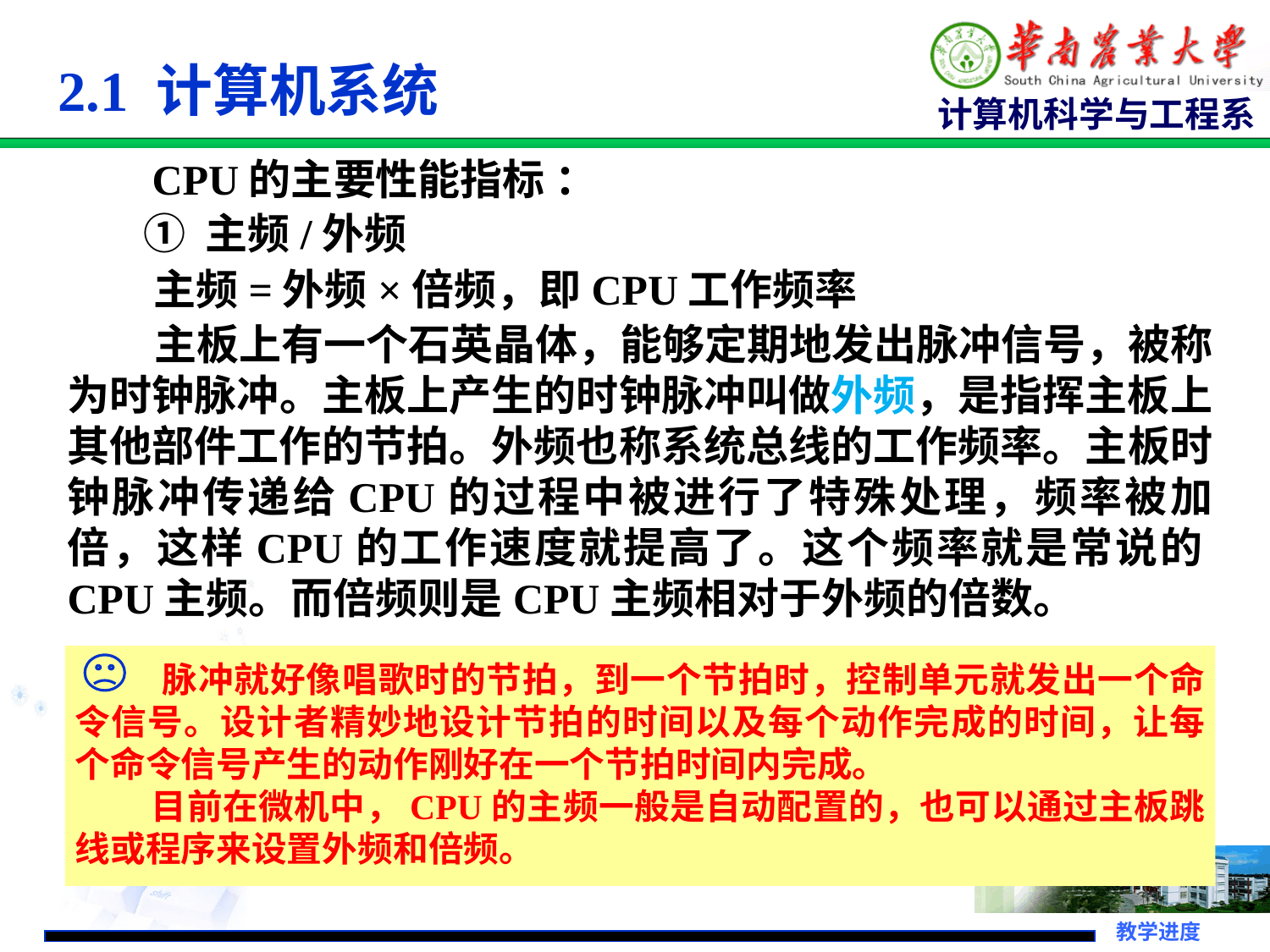

# 2.1 计算机系统
        CPU的主要性能指标 ：
        ① 主频/外频
        主频=外频×倍频，即CPU工作频率
        主板上有一个石英晶体，能够定期地发出脉冲信号，被称为时钟脉冲。主板上产生的时钟脉冲叫做外频，是指挥主板上其他部件工作的节拍。外频也称系统总线的工作频率。主板时钟脉冲传递给CPU的过程中被进行了特殊处理，频率被加倍，这样CPU的工作速度就提高了。这个频率就是常说的CPU主频。而倍频则是CPU主频相对于外频的倍数。

         脉冲就好像唱歌时的节拍，到一个节拍时，控制单元就发出一个命令信号。设计者精妙地设计节拍的时间以及每个动作完成的时间，让每个命令信号产生的动作刚好在一个节拍时间内完成。
        目前在微机中，CPU的主频一般是自动配置的，也可以通过主板跳线或程序来设置外频和倍频。